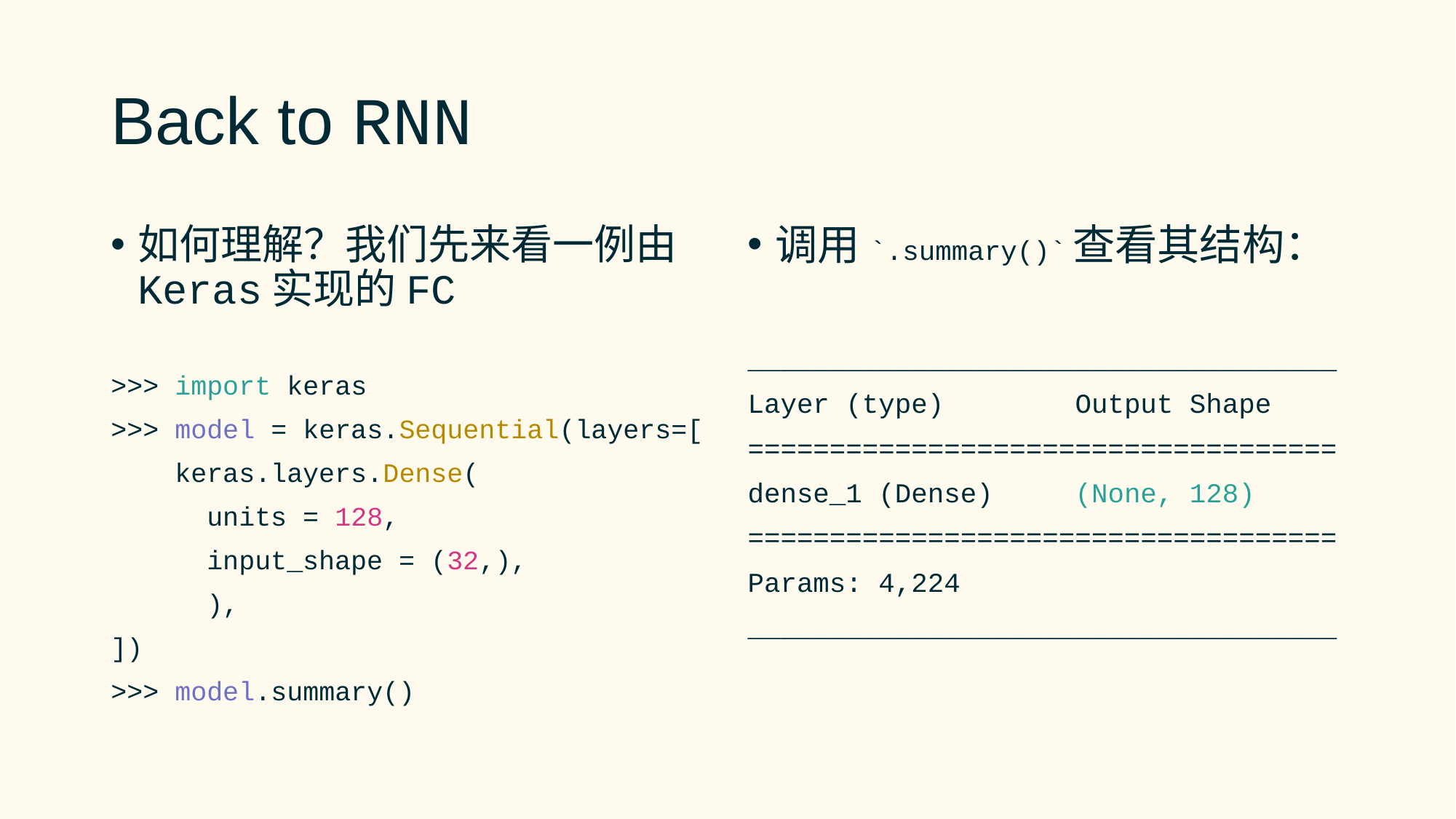

# Back to RNN
如何理解？我们先来看一例由Keras实现的FC

>>> import keras
>>> model = keras.Sequential(layers=[
    keras.layers.Dense(
      units = 128,
      input_shape = (32,),
      ),
])
>>> model.summary()
调用`.summary()`查看其结构：

____________________________________
Layer (type)    	Output Shape
====================================
dense_1 (Dense) 	(None, 128)
====================================
Params: 4,224
____________________________________